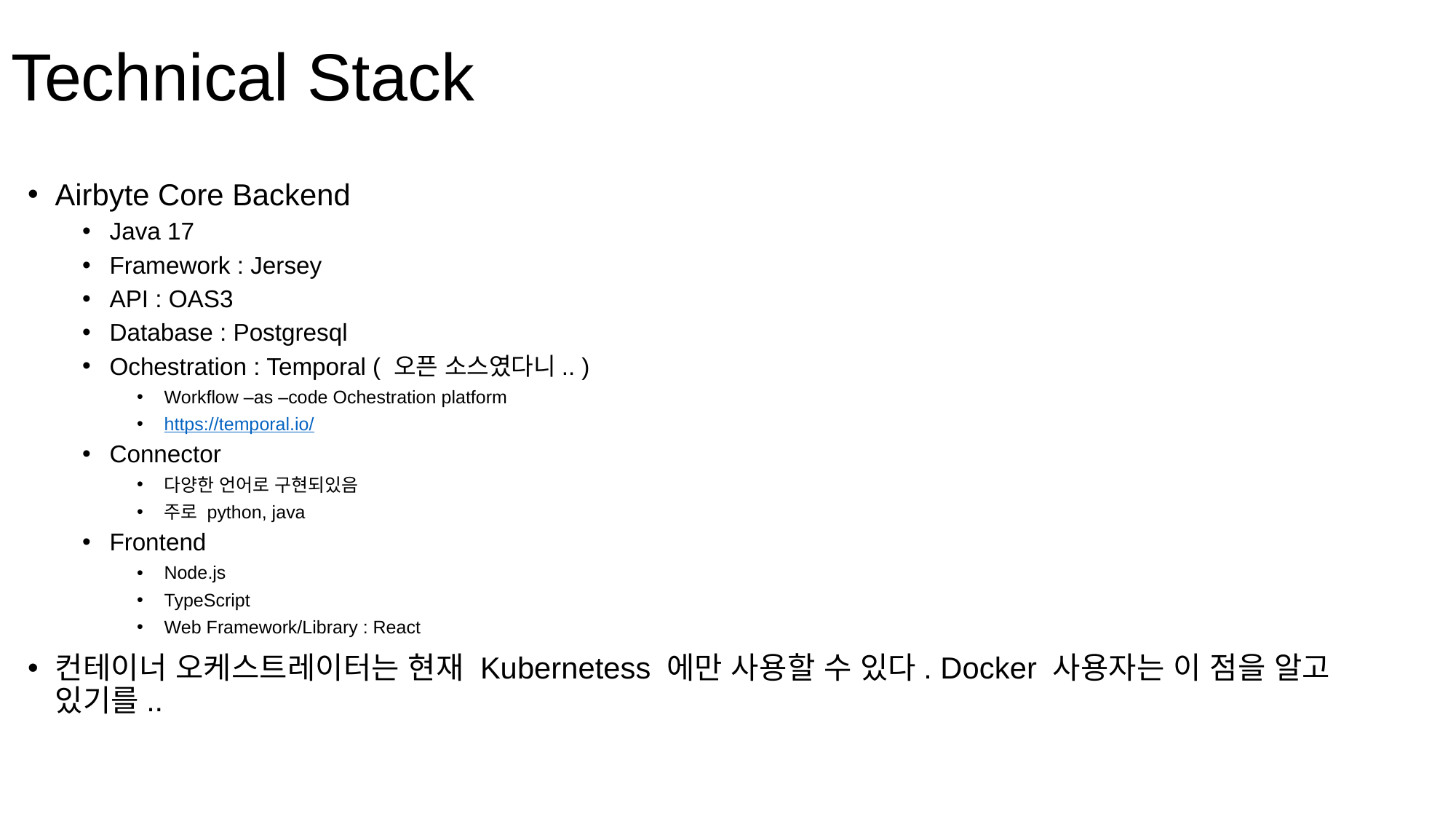

# Technical Stack
Airbyte Core Backend
Java 17
Framework : Jersey
API : OAS3
Database : Postgresql
Ochestration : Temporal ( 오픈 소스였다니.. )
Workflow –as –code Ochestration platform
https://temporal.io/
Connector
다양한 언어로 구현되있음
주로 python, java
Frontend
Node.js
TypeScript
Web Framework/Library : React
컨테이너 오케스트레이터는 현재 Kubernetess 에만 사용할 수 있다. Docker 사용자는 이 점을 알고 있기를..